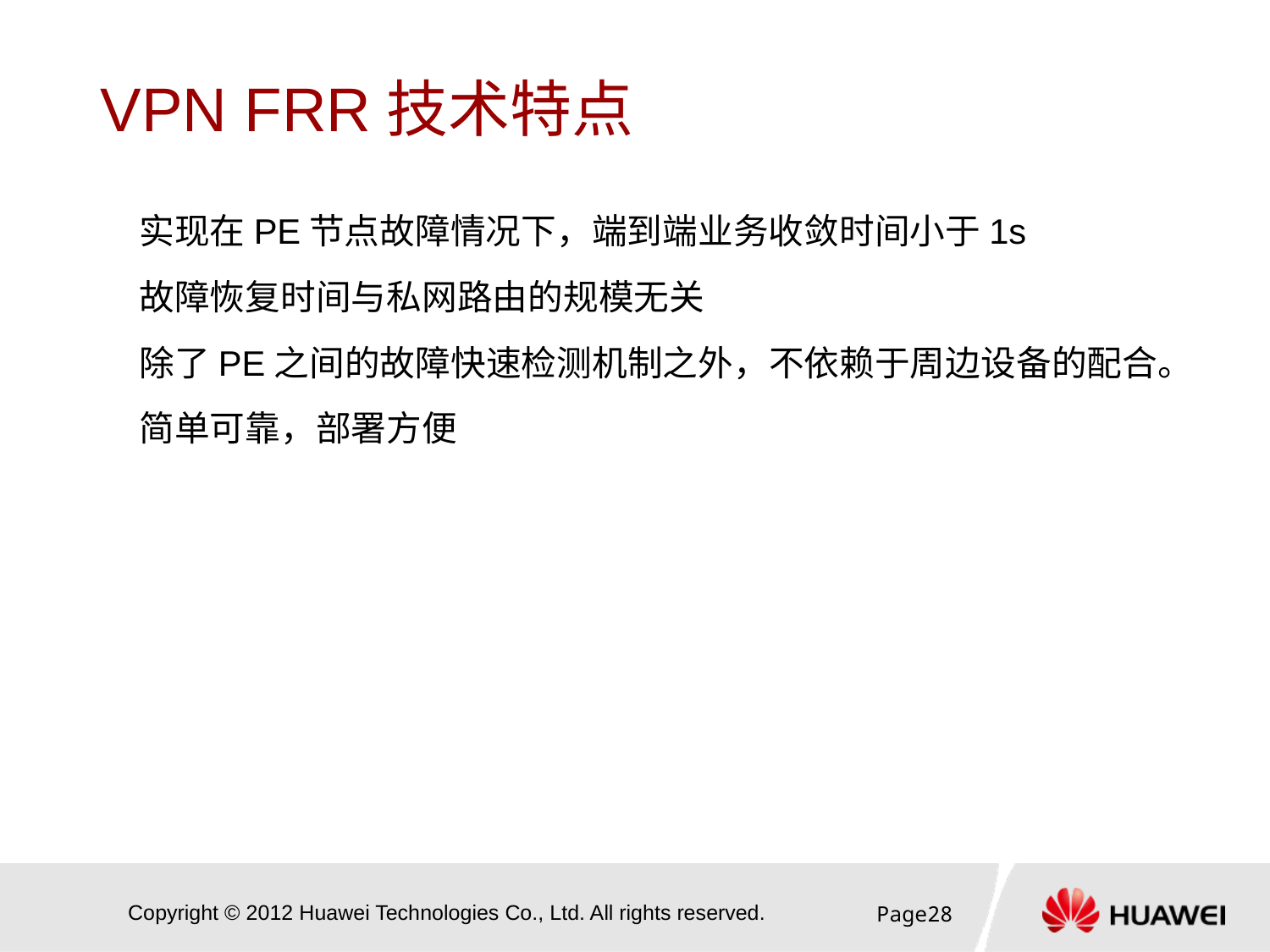

# VPN FRR技术特点
实现在PE节点故障情况下，端到端业务收敛时间小于1s
故障恢复时间与私网路由的规模无关
除了PE之间的故障快速检测机制之外，不依赖于周边设备的配合。
简单可靠，部署方便
Page28